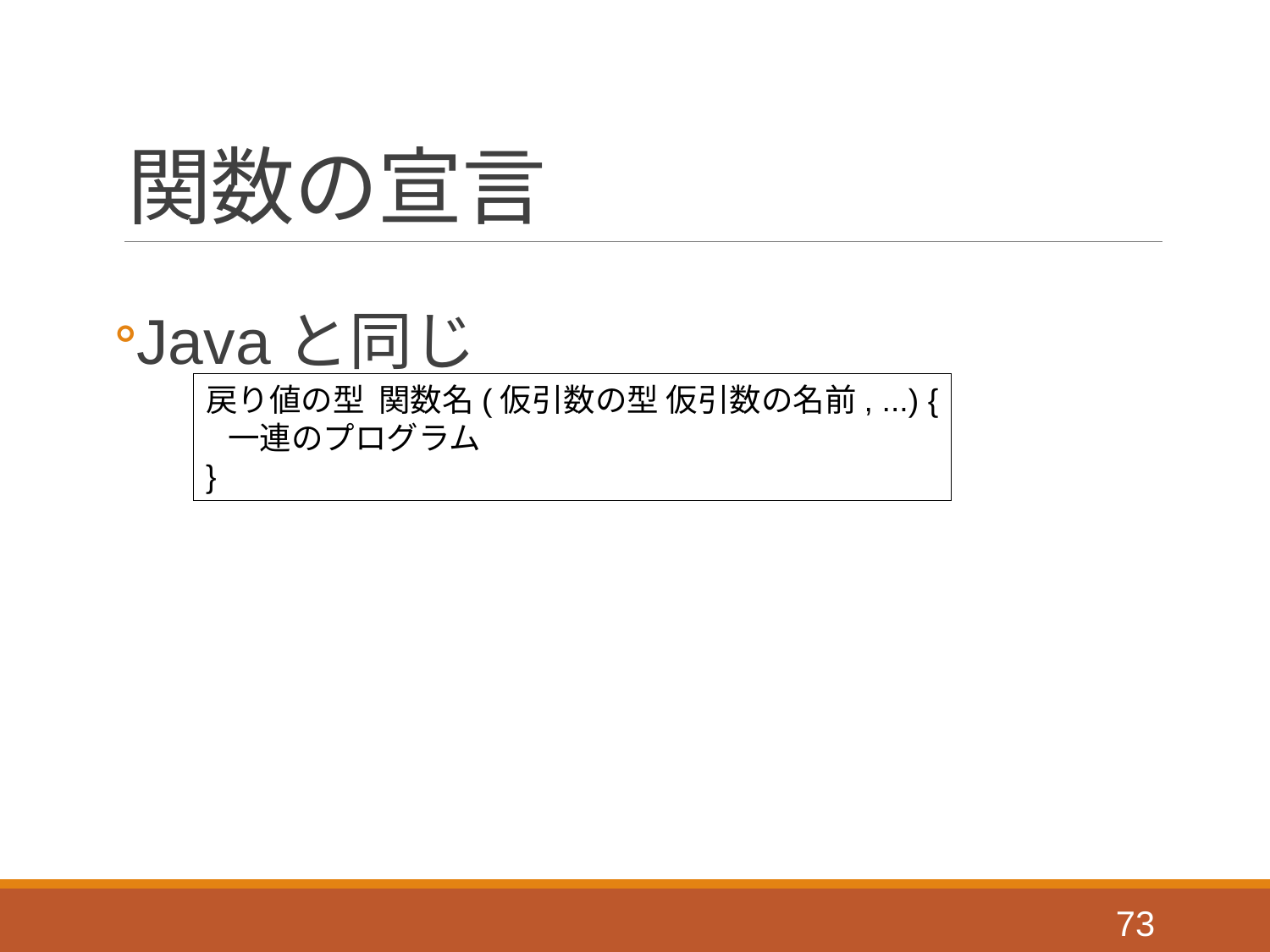

# 関数の宣言
Javaと同じ
戻り値の型  関数名(仮引数の型 仮引数の名前, ...) {
  一連のプログラム
}
73